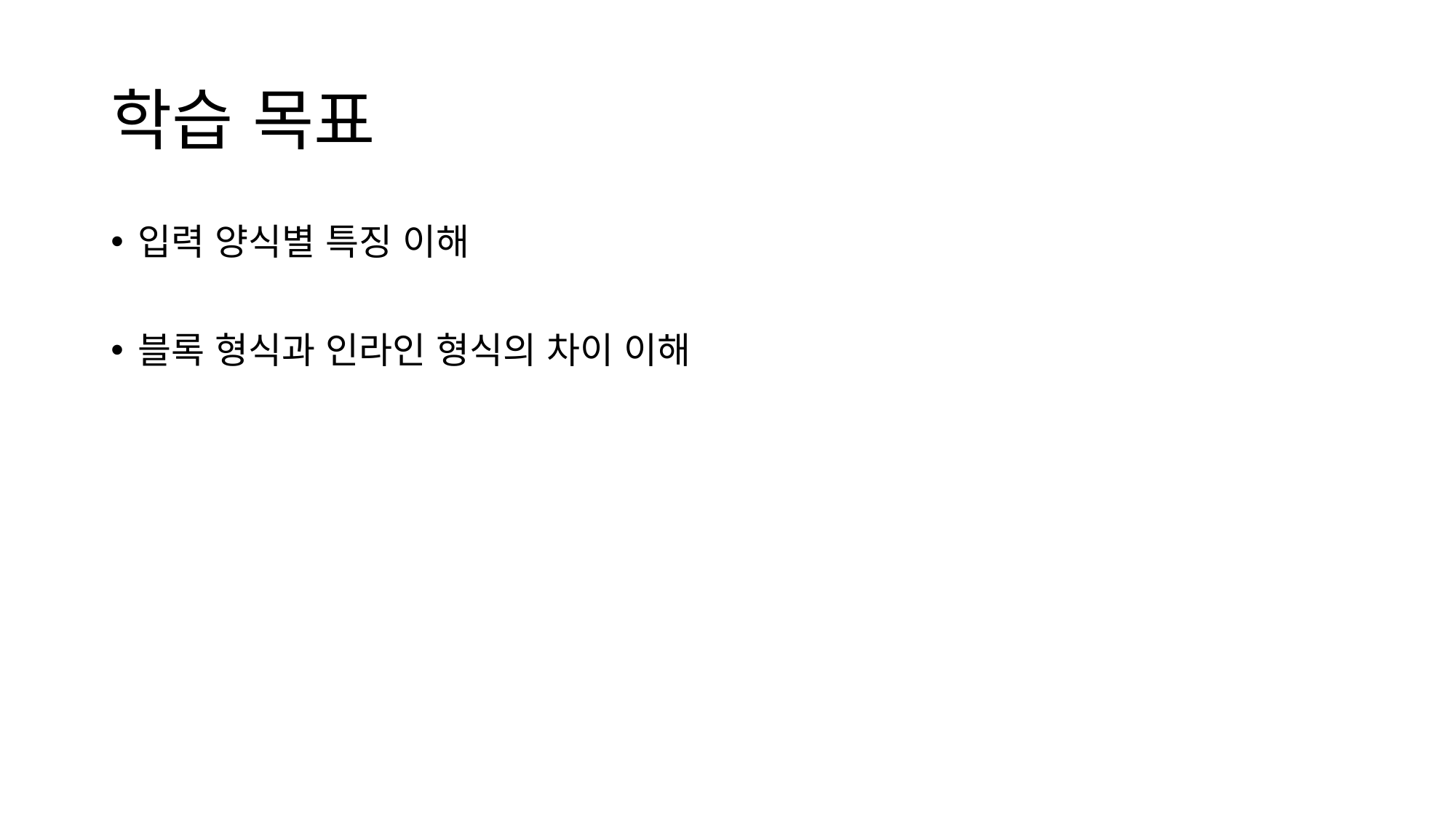

# 학습 목표
입력 양식별 특징 이해

블록 형식과 인라인 형식의 차이 이해